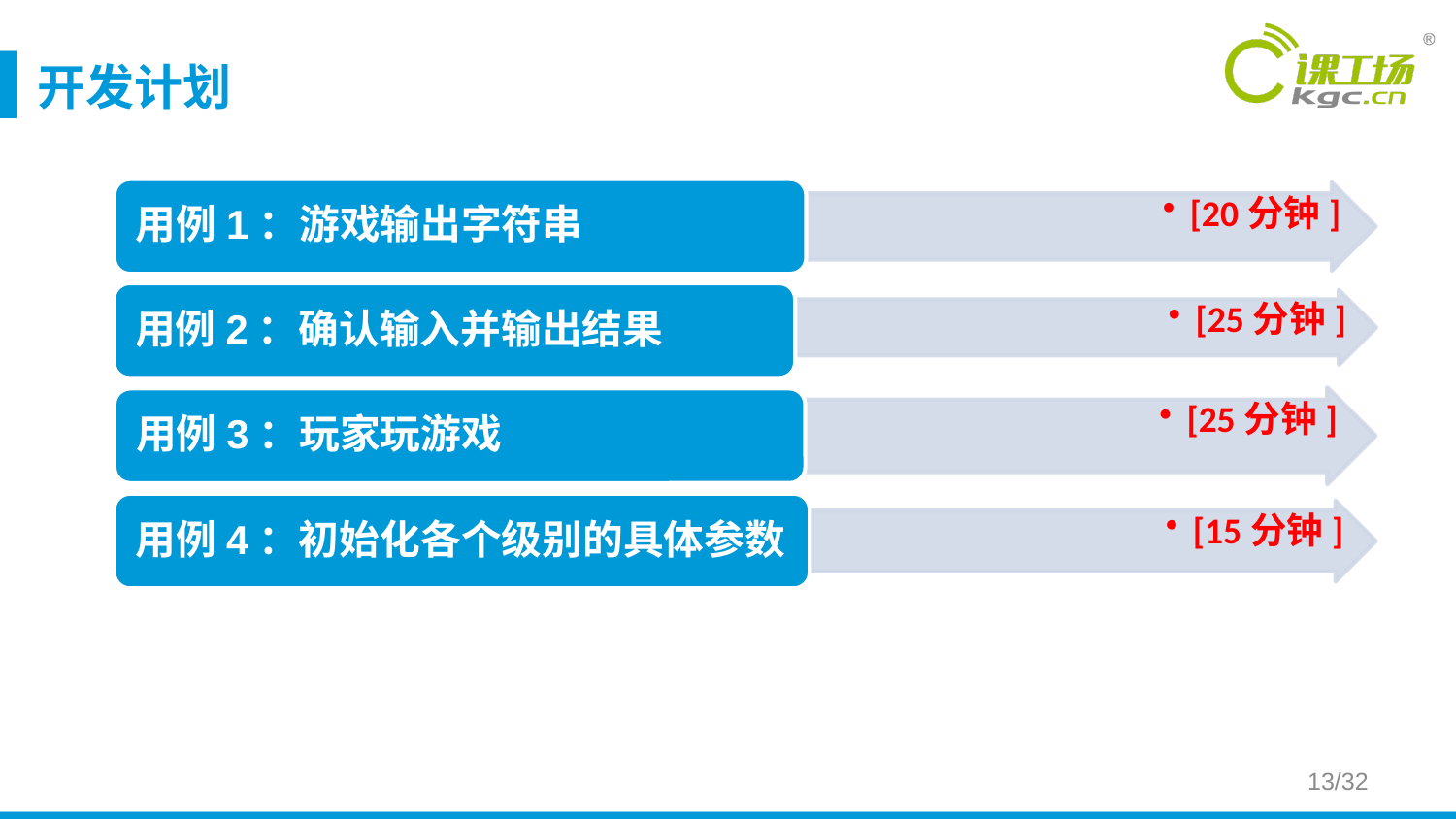

# 开发计划
[20分钟]
用例1：游戏输出字符串
[25分钟]
用例2：确认输入并输出结果
[25分钟]
用例3：玩家玩游戏
[15分钟]
用例4：初始化各个级别的具体参数
13/32